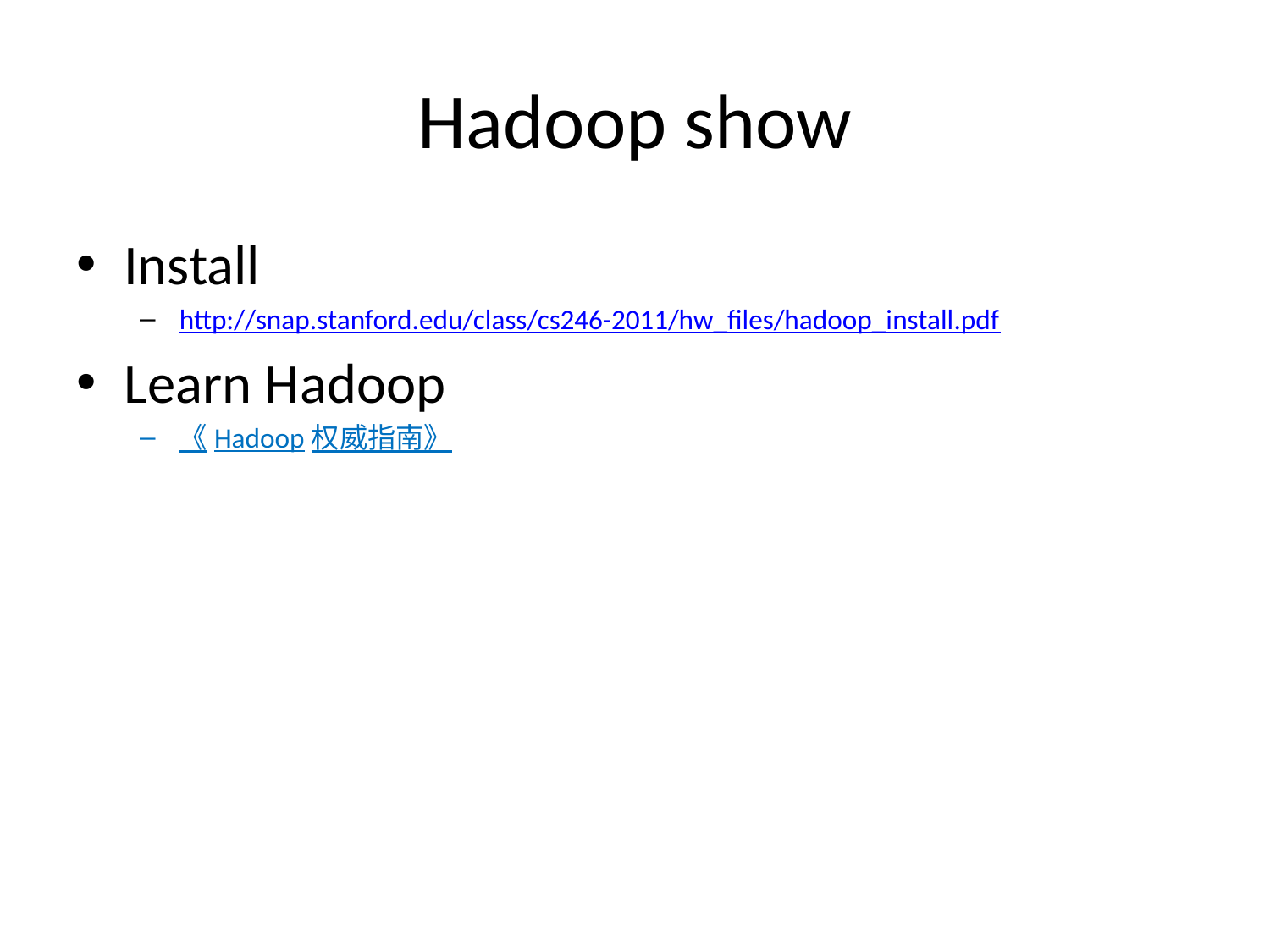

# Hadoop show
Install
http://snap.stanford.edu/class/cs246-2011/hw_files/hadoop_install.pdf
Learn Hadoop
《Hadoop权威指南》